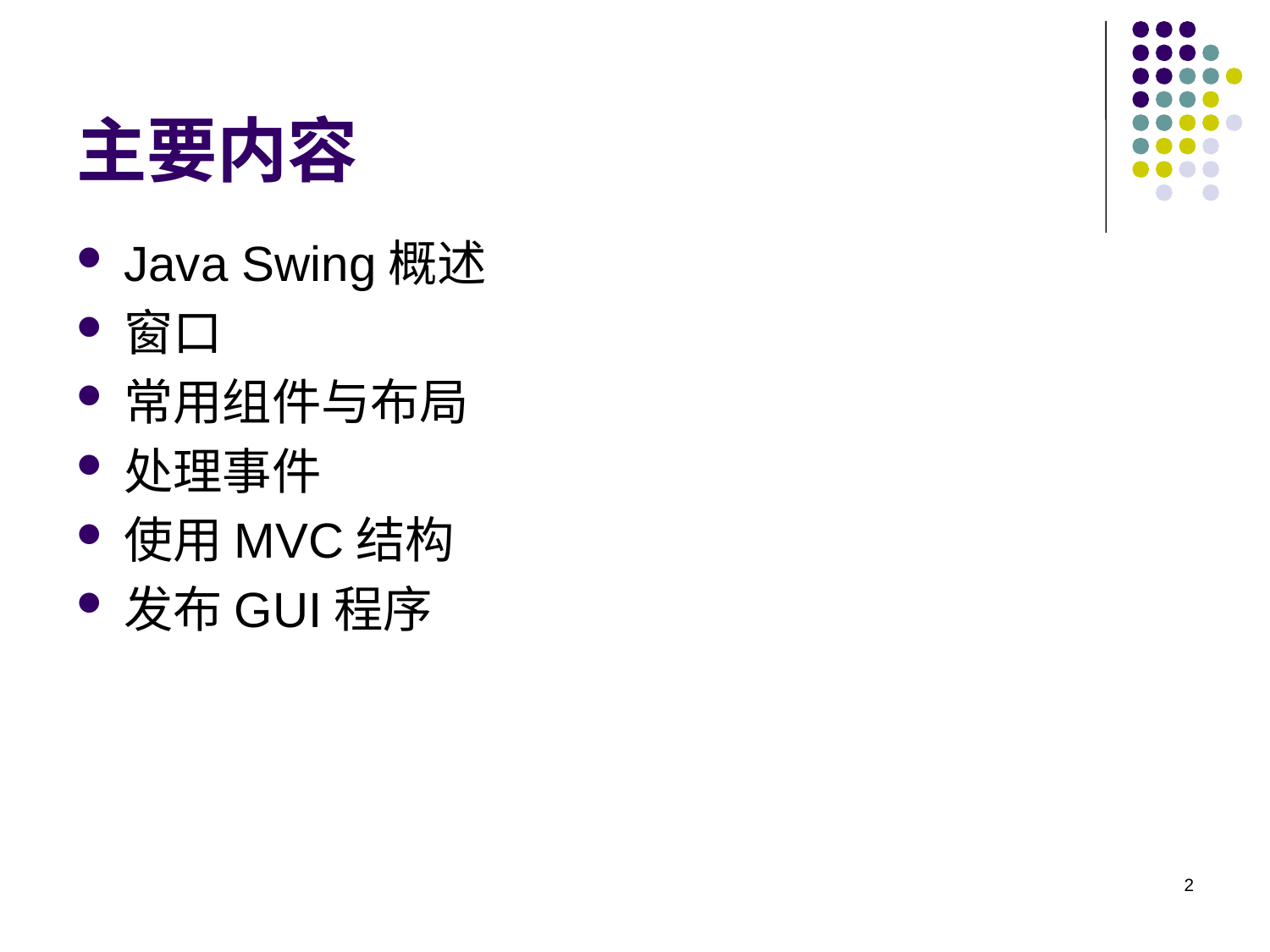

# 主要内容
Java Swing概述
窗口
常用组件与布局
处理事件
使用MVC结构
发布GUI程序
2